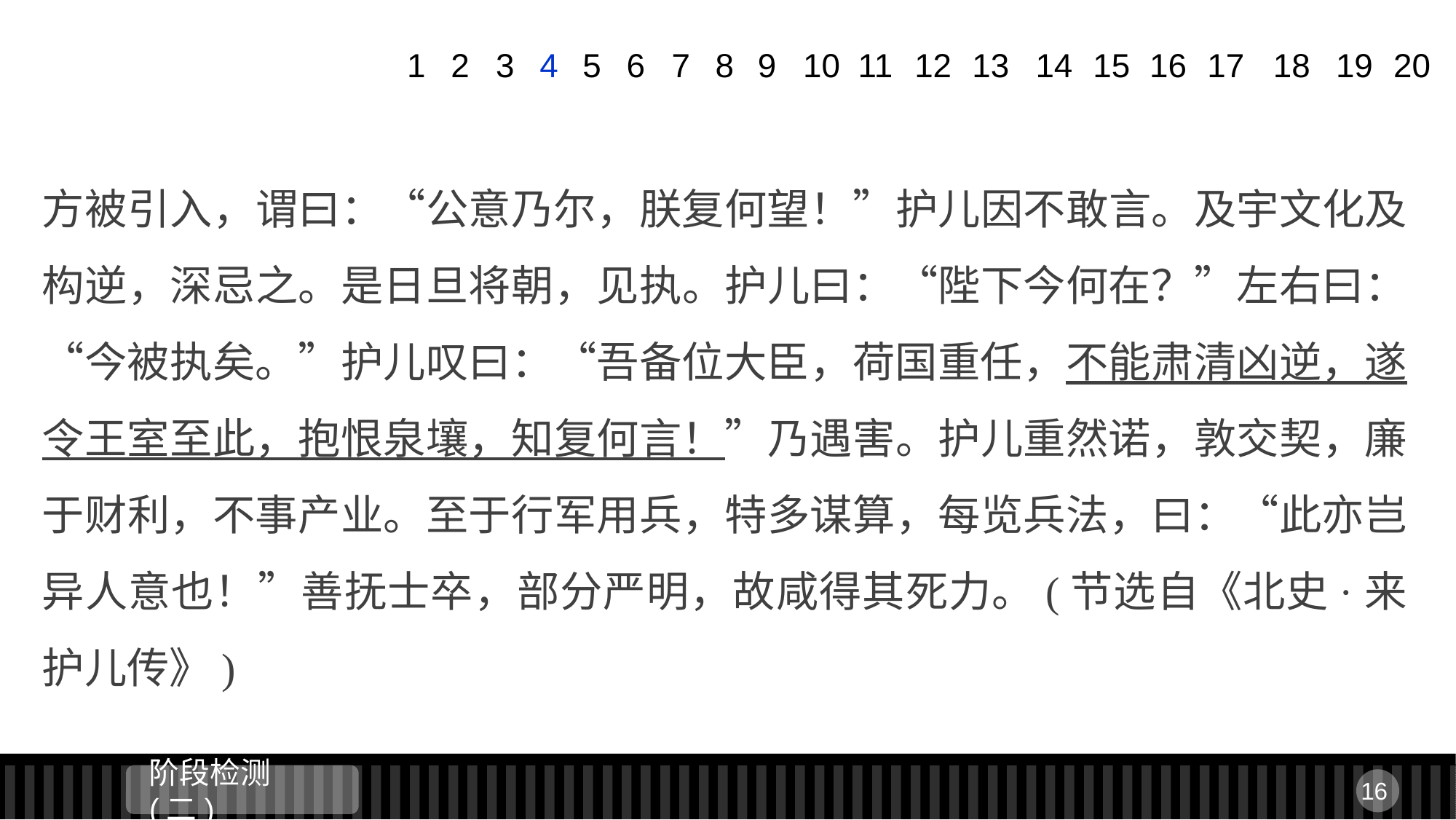

1
2
3
4
5
6
7
8
9
11
12
13
14
15
16
17
18
19
20
10
方被引入，谓曰：“公意乃尔，朕复何望！”护儿因不敢言。及宇文化及构逆，深忌之。是日旦将朝，见执。护儿曰：“陛下今何在？”左右曰：“今被执矣。”护儿叹曰：“吾备位大臣，荷国重任，不能肃清凶逆，遂令王室至此，抱恨泉壤，知复何言！”乃遇害。护儿重然诺，敦交契，廉于财利，不事产业。至于行军用兵，特多谋算，每览兵法，曰：“此亦岂异人意也！”善抚士卒，部分严明，故咸得其死力。(节选自《北史·来护儿传》)